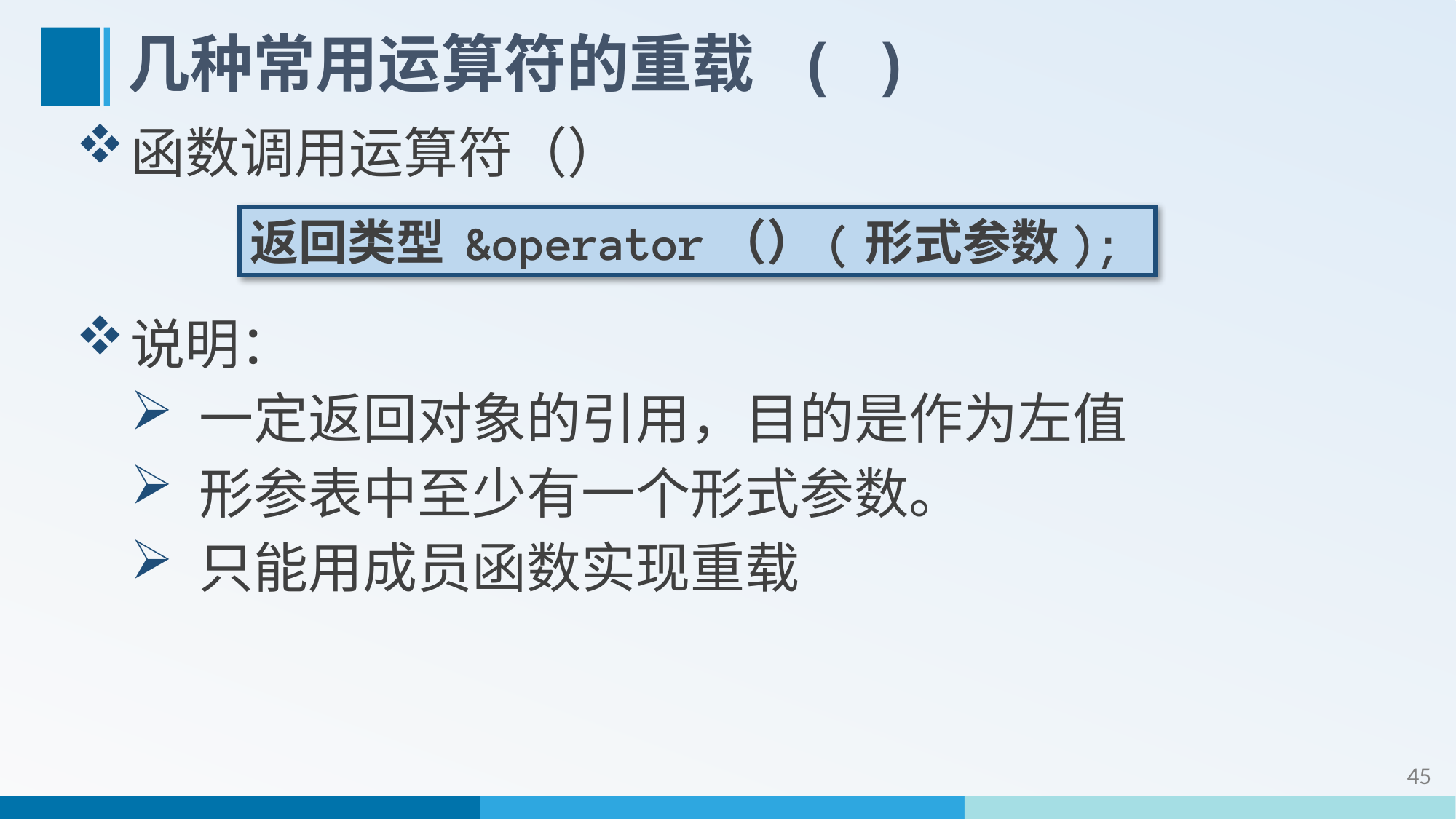

# 几种常用运算符的重载  ( )
函数调用运算符（）
返回类型 &operator（）(形式参数);
说明：
一定返回对象的引用，目的是作为左值
形参表中至少有一个形式参数。
只能用成员函数实现重载